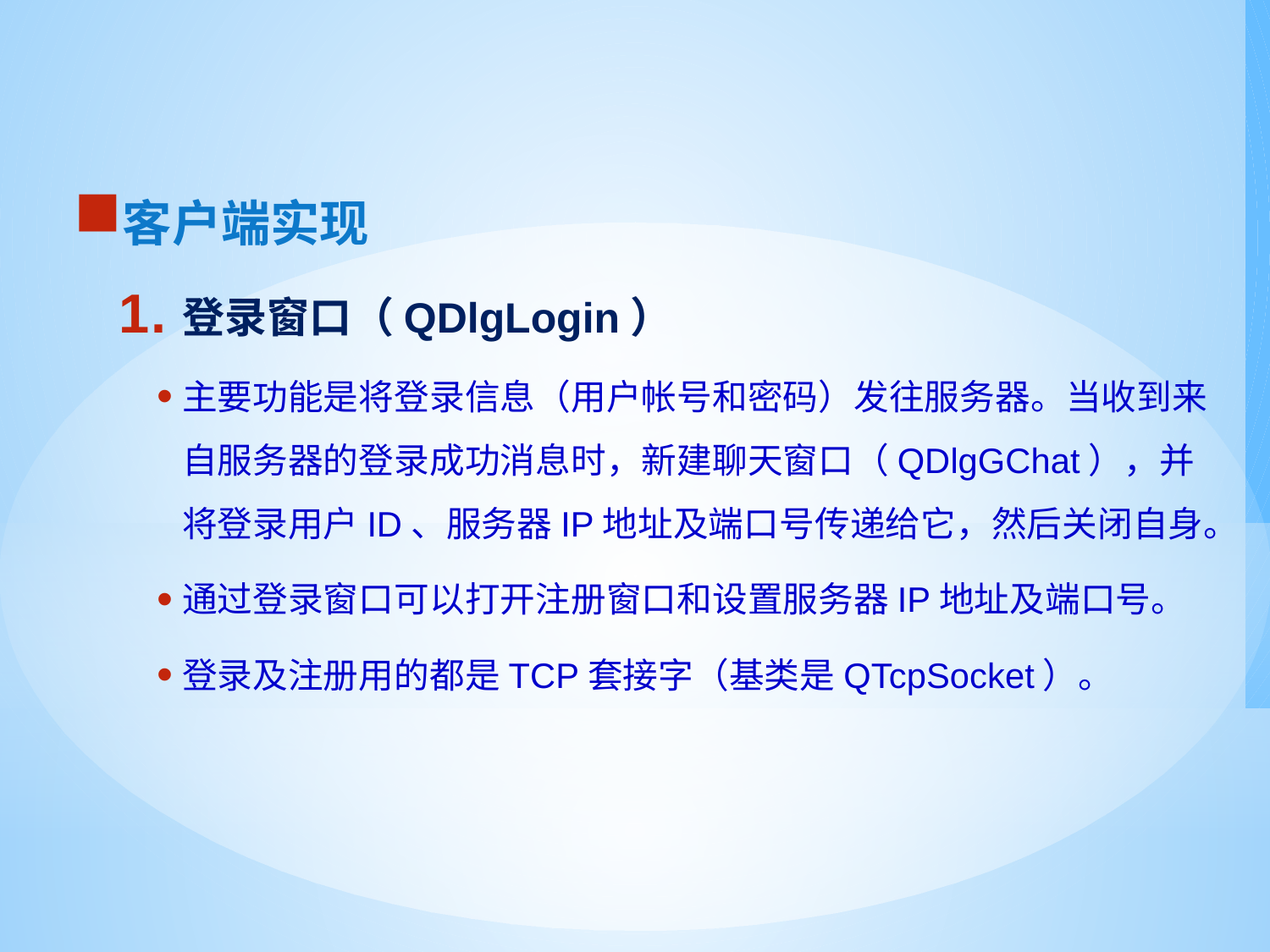

#
客户端实现
登录窗口（QDlgLogin）
主要功能是将登录信息（用户帐号和密码）发往服务器。当收到来自服务器的登录成功消息时，新建聊天窗口（QDlgGChat），并将登录用户ID、服务器IP地址及端口号传递给它，然后关闭自身。
通过登录窗口可以打开注册窗口和设置服务器IP地址及端口号。
登录及注册用的都是TCP套接字（基类是QTcpSocket）。